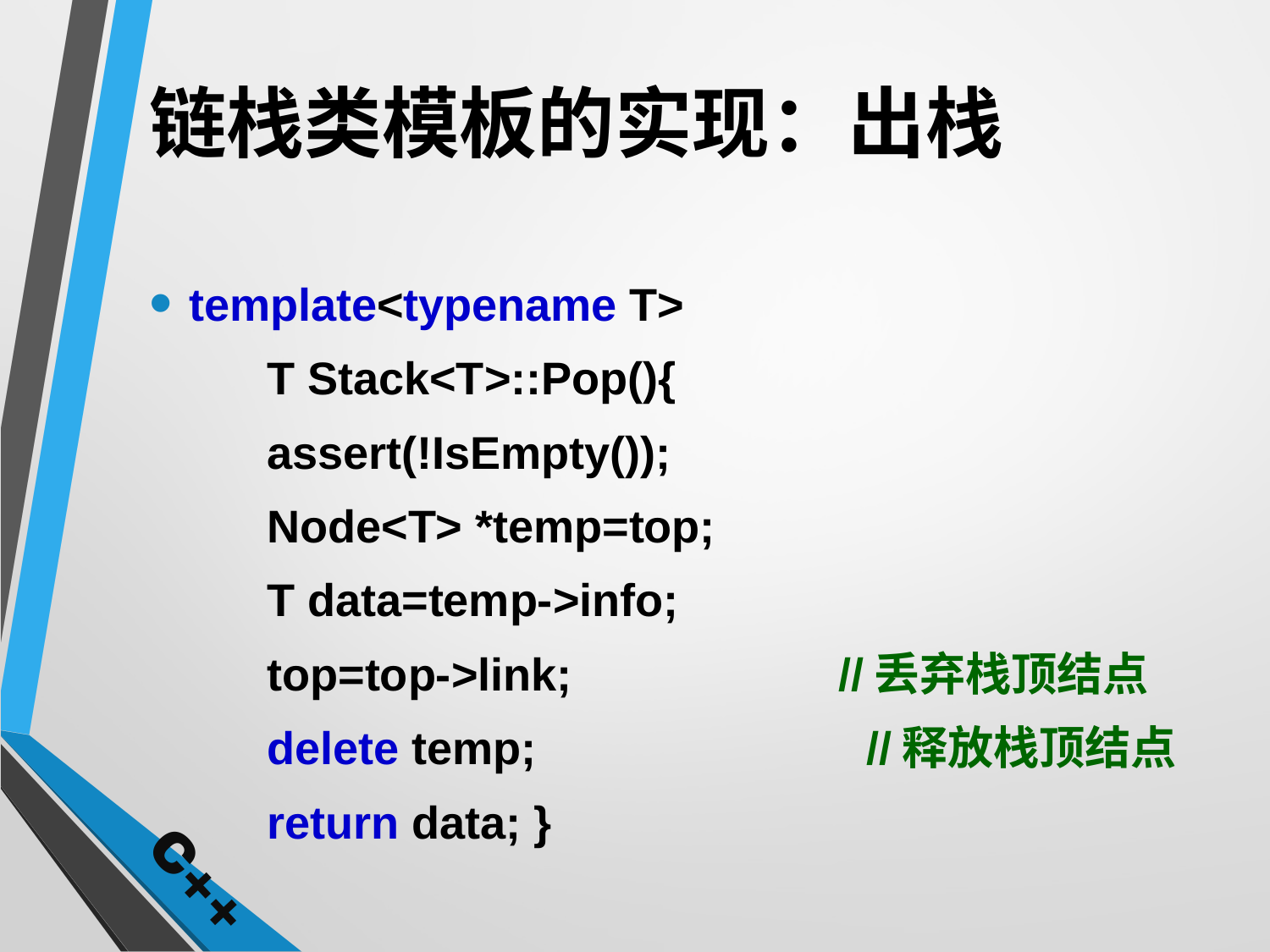

# 链栈类模板的实现：出栈
template<typename T>
	T Stack<T>::Pop(){
	assert(!IsEmpty());
	Node<T> *temp=top;
	T data=temp->info;
	top=top->link;                     //丢弃栈顶结点
	delete temp;                          //释放栈顶结点
	return data; }